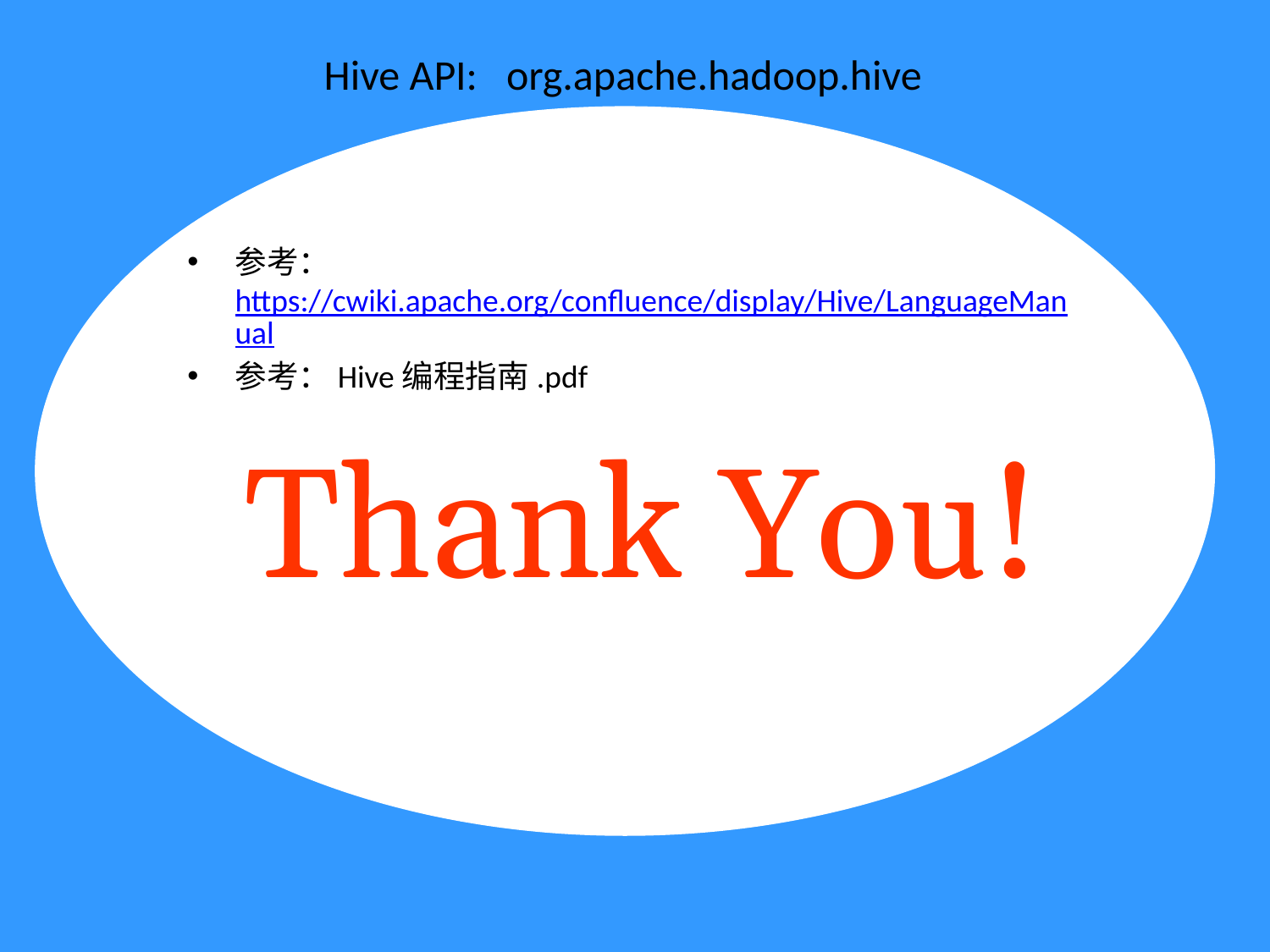

# Hive API:   org.apache.hadoop.hive
参考：https://cwiki.apache.org/confluence/display/Hive/LanguageManual
参考：Hive编程指南.pdf
Thank You!